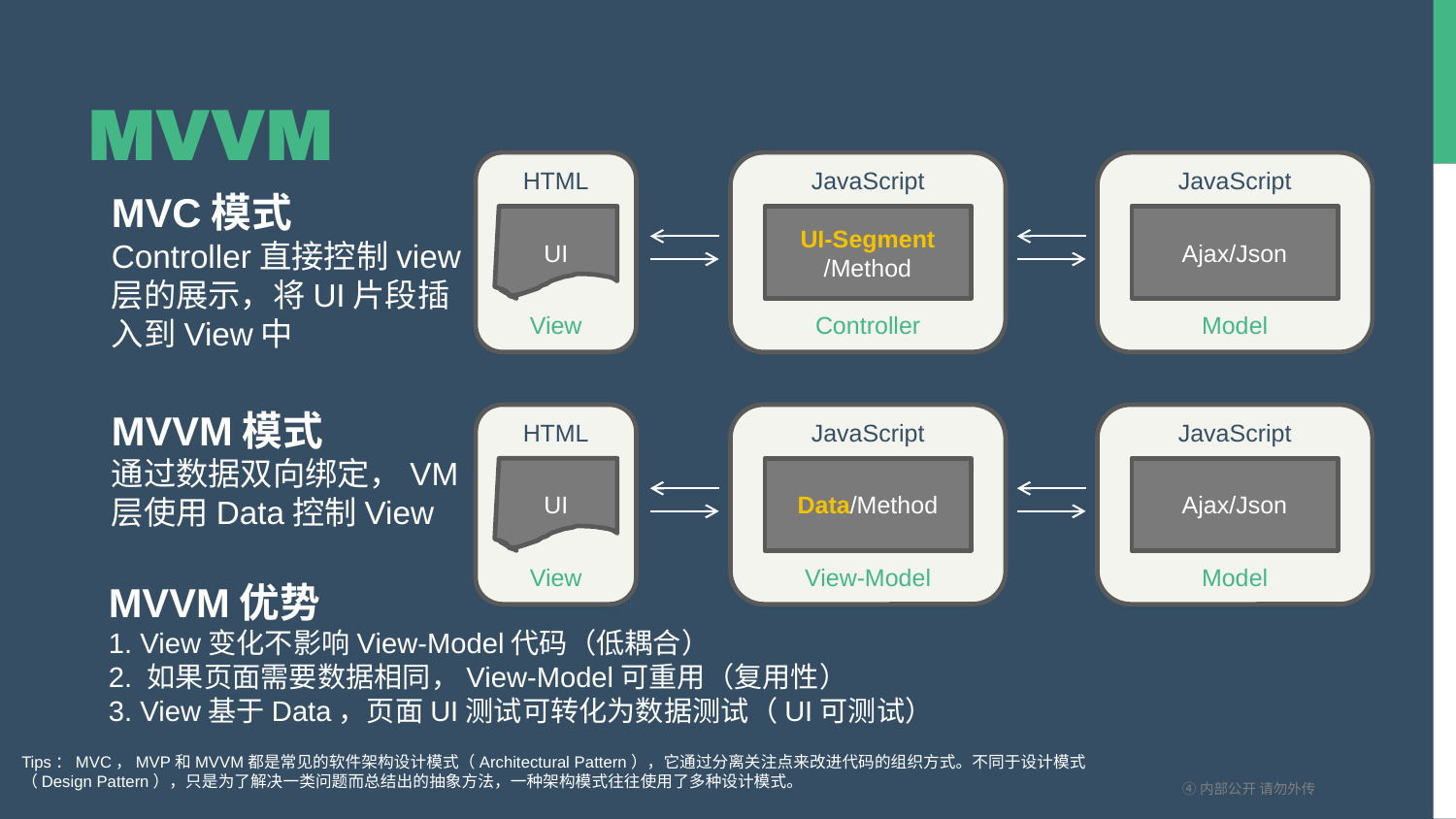

# MVVM
HTML

View
UI
JavaScript

Controller
UI-Segment
/Method
JavaScript

Model
Ajax/Json
MVC模式
Controller直接控制view层的展示，将UI片段插入到View中
MVVM模式
通过数据双向绑定，VM层使用Data控制View
HTML

View
UI
JavaScript

View-Model
Data/Method
JavaScript

Model
Ajax/Json
MVVM优势
1. View变化不影响View-Model代码（低耦合）
2. 如果页面需要数据相同，View-Model可重用（复用性）
3. View基于Data，页面UI测试可转化为数据测试（UI可测试）
Tips：MVC，MVP和MVVM都是常见的软件架构设计模式（Architectural Pattern），它通过分离关注点来改进代码的组织方式。不同于设计模式
（Design Pattern），只是为了解决一类问题而总结出的抽象方法，一种架构模式往往使用了多种设计模式。